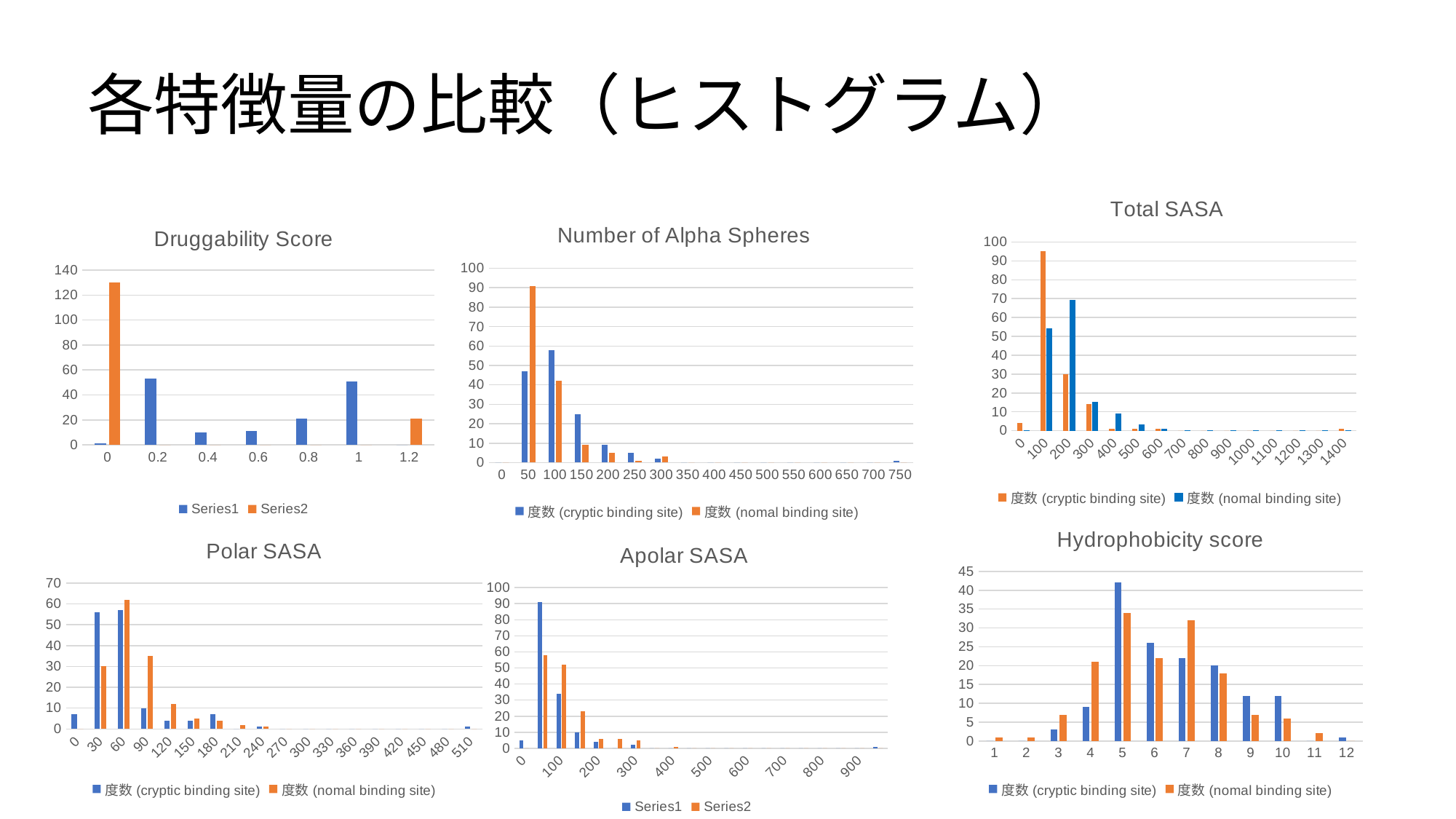

# 各特徴量の比較（ヒストグラム）

### Chart: Total SASA

| Category | 度数(cryptic binding site) | 度数(nomal binding site) |
|---|---|---|
| 0 | 4.0 | 0.0 |
| 100 | 95.0 | 54.0 |
| 200 | 30.0 | 69.0 |
| 300 | 14.0 | 15.0 |
| 400 | 1.0 | 9.0 |
| 500 | 1.0 | 3.0 |
| 600 | 1.0 | 1.0 |
| 700 | 0.0 | 0.0 |
| 800 | 0.0 | 0.0 |
| 900 | 0.0 | 0.0 |
| 1000 | 0.0 | 0.0 |
| 1100 | 0.0 | 0.0 |
| 1200 | 0.0 | 0.0 |
| 1300 | 0.0 | 0.0 |
| 1400 | 1.0 | 0.0 |

### Chart: Number of Alpha Spheres

| Category | 度数(cryptic binding site) | 度数(nomal binding site) |
|---|---|---|
| 0 | 0.0 | 0.0 |
| 50 | 47.0 | 91.0 |
| 100 | 58.0 | 42.0 |
| 150 | 25.0 | 9.0 |
| 200 | 9.0 | 5.0 |
| 250 | 5.0 | 1.0 |
| 300 | 2.0 | 3.0 |
| 350 | 0.0 | 0.0 |
| 400 | 0.0 | 0.0 |
| 450 | 0.0 | 0.0 |
| 500 | 0.0 | 0.0 |
| 550 | 0.0 | 0.0 |
| 600 | 0.0 | 0.0 |
| 650 | 0.0 | 0.0 |
| 700 | 0.0 | 0.0 |
| 750 | 1.0 | 0.0 |

### Chart: Druggability Score

| Category |  |  |
|---|---|---|
| 0 | 1.0 | 130.0 |
| 0.2 | 53.0 | 0.0 |
| 0.4 | 10.0 | 0.0 |
| 0.6 | 11.0 | 0.0 |
| 0.8 | 21.0 | 0.0 |
| 1 | 51.0 | 0.0 |
| 1.2 | 0.0 | 21.0 |

### Chart: Hydrophobicity score

| Category | 度数(cryptic binding site) | 度数(nomal binding site) |
|---|---|---|

### Chart: Polar SASA

| Category | 度数(cryptic binding site) | 度数(nomal binding site) |
|---|---|---|
| 0 | 7.0 | 0.0 |
| 30 | 56.0 | 30.0 |
| 60 | 57.0 | 62.0 |
| 90 | 10.0 | 35.0 |
| 120 | 4.0 | 12.0 |
| 150 | 4.0 | 5.0 |
| 180 | 7.0 | 4.0 |
| 210 | 0.0 | 2.0 |
| 240 | 1.0 | 1.0 |
| 270 | 0.0 | 0.0 |
| 300 | 0.0 | 0.0 |
| 330 | 0.0 | 0.0 |
| 360 | 0.0 | 0.0 |
| 390 | 0.0 | 0.0 |
| 420 | 0.0 | 0.0 |
| 450 | 0.0 | 0.0 |
| 480 | 0.0 | 0.0 |
| 510 | 1.0 | 0.0 |

### Chart: Apolar SASA

| Category |  |  |
|---|---|---|
| 0 | 5.0 | 0.0 |
| 50 | 91.0 | 58.0 |
| 100 | 34.0 | 52.0 |
| 150 | 10.0 | 23.0 |
| 200 | 4.0 | 6.0 |
| 250 | 0.0 | 6.0 |
| 300 | 2.0 | 5.0 |
| 350 | 0.0 | 0.0 |
| 400 | 0.0 | 1.0 |
| 450 | 0.0 | 0.0 |
| 500 | 0.0 | 0.0 |
| 550 | 0.0 | 0.0 |
| 600 | 0.0 | 0.0 |
| 650 | 0.0 | 0.0 |
| 700 | 0.0 | 0.0 |
| 750 | 0.0 | 0.0 |
| 800 | 0.0 | 0.0 |
| 850 | 0.0 | 0.0 |
| 900 | 0.0 | 0.0 |
| 950 | 1.0 | 0.0 |